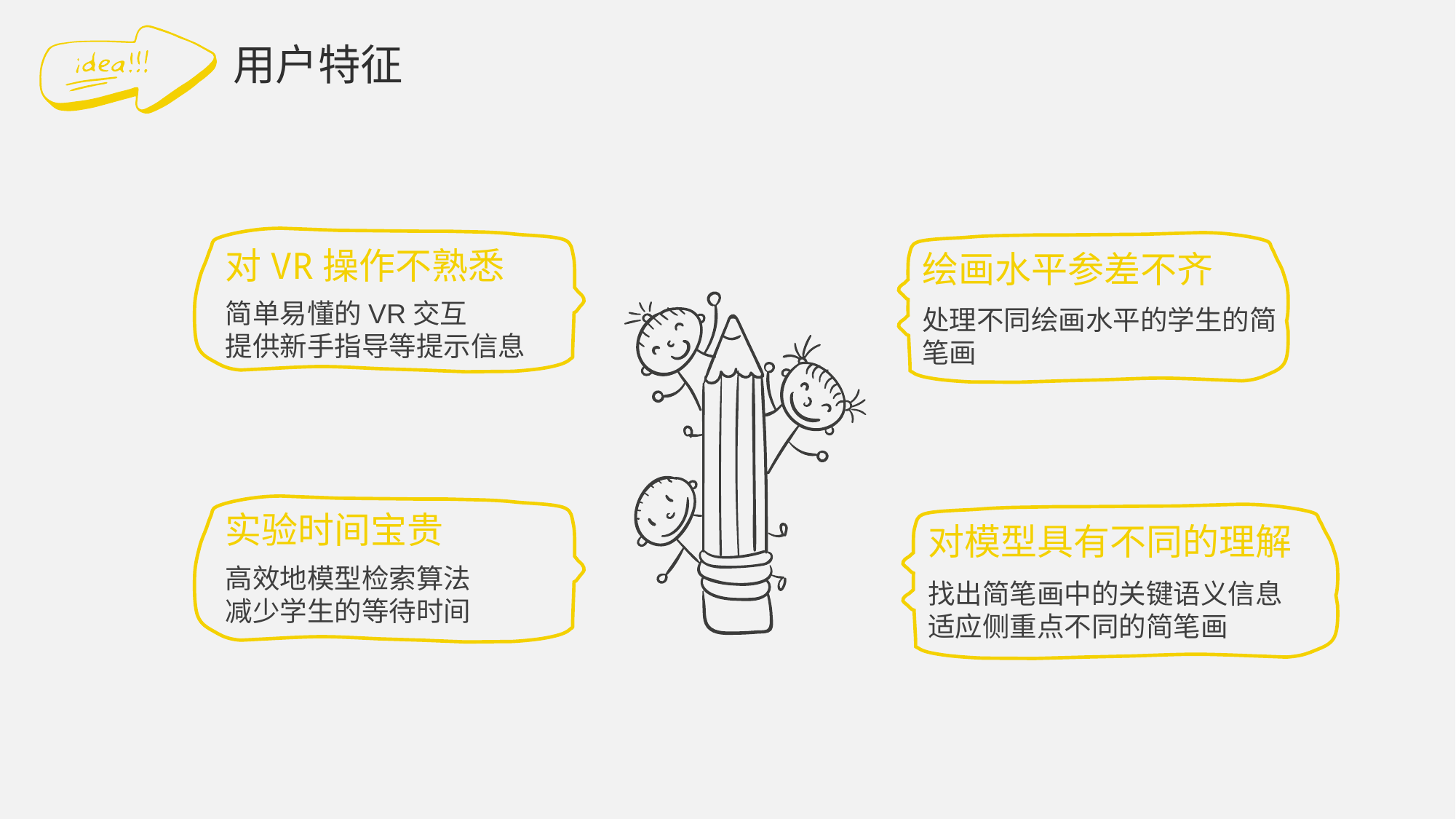

用户特征

对VR操作不熟悉
简单易懂的VR交互
提供新手指导等提示信息

绘画水平参差不齐
处理不同绘画水平的学生的简笔画

实验时间宝贵
高效地模型检索算法
减少学生的等待时间

对模型具有不同的理解
找出简笔画中的关键语义信息
适应侧重点不同的简笔画